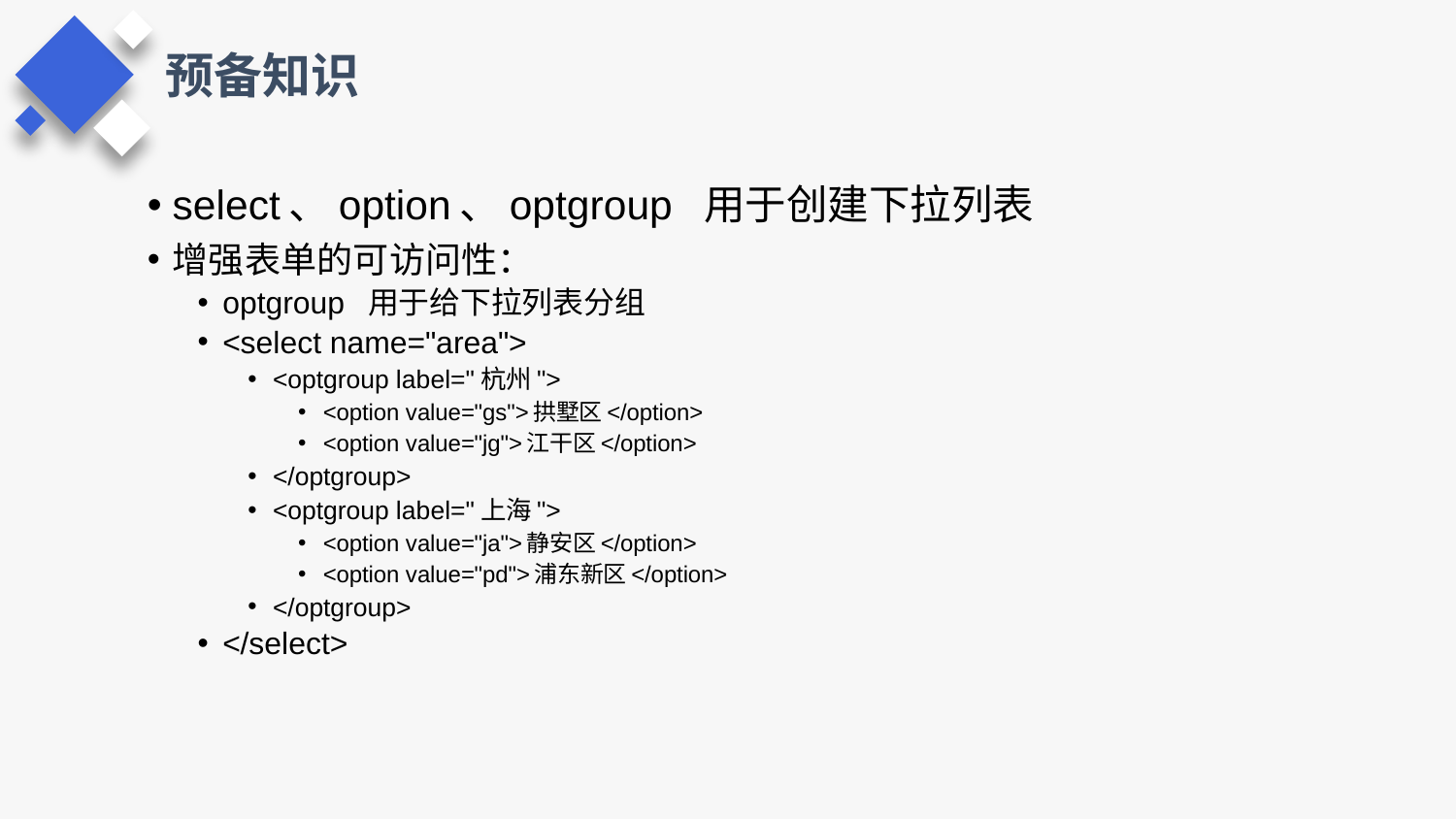

预备知识

select、option、optgroup  用于创建下拉列表
增强表单的可访问性：
optgroup  用于给下拉列表分组
<select name="area">
<optgroup label="杭州">
<option value="gs">拱墅区</option>
<option value="jg">江干区</option>
</optgroup>
<optgroup label="上海">
<option value="ja">静安区</option>
<option value="pd">浦东新区</option>
</optgroup>
</select>